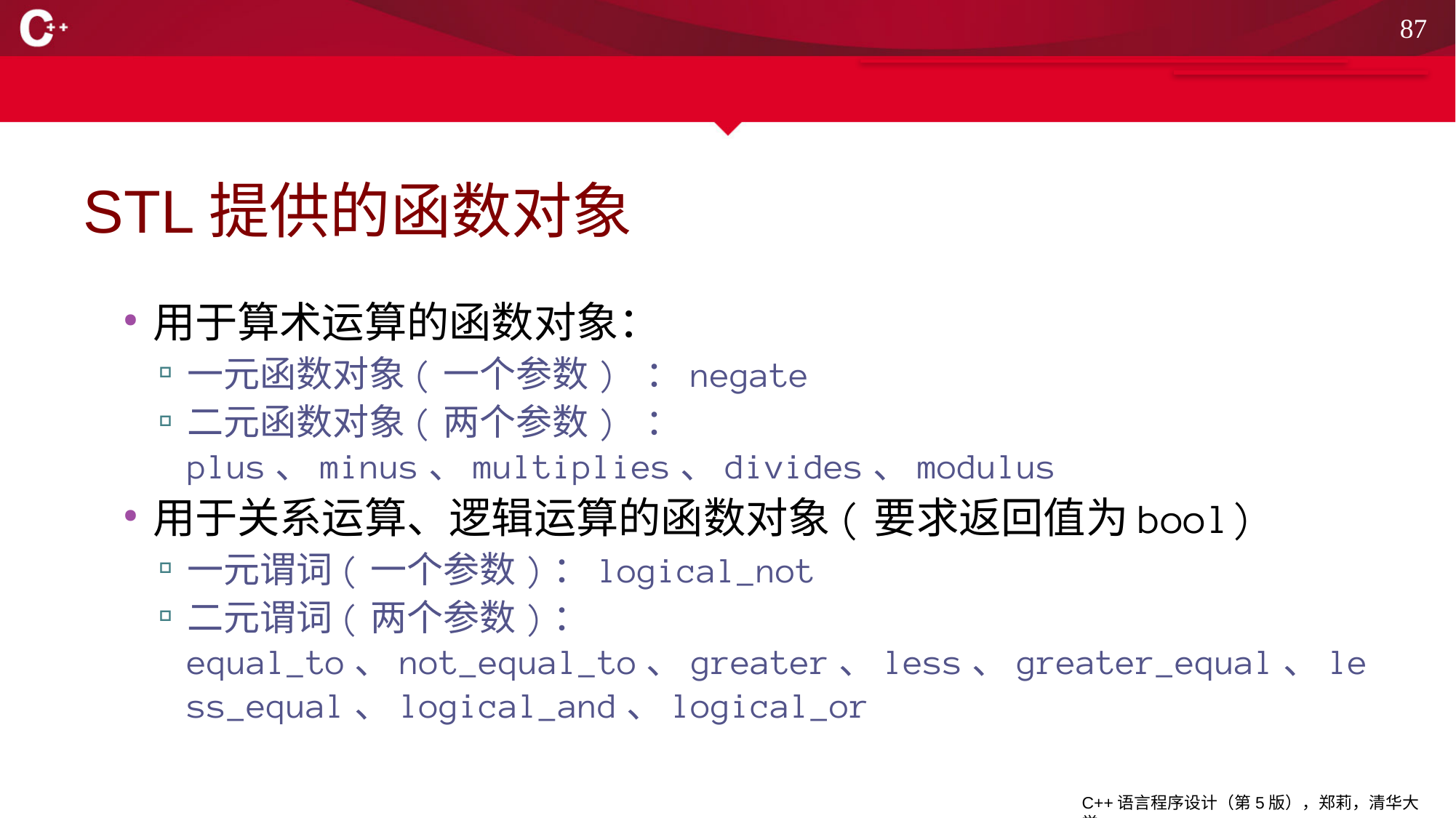

87
# STL提供的函数对象
用于算术运算的函数对象：
一元函数对象(一个参数) ：negate
二元函数对象(两个参数) ：plus、minus、multiplies、divides、modulus
用于关系运算、逻辑运算的函数对象(要求返回值为bool)
一元谓词(一个参数)：logical_not
二元谓词(两个参数)：equal_to、not_equal_to、greater、less、greater_equal、less_equal、logical_and、logical_or